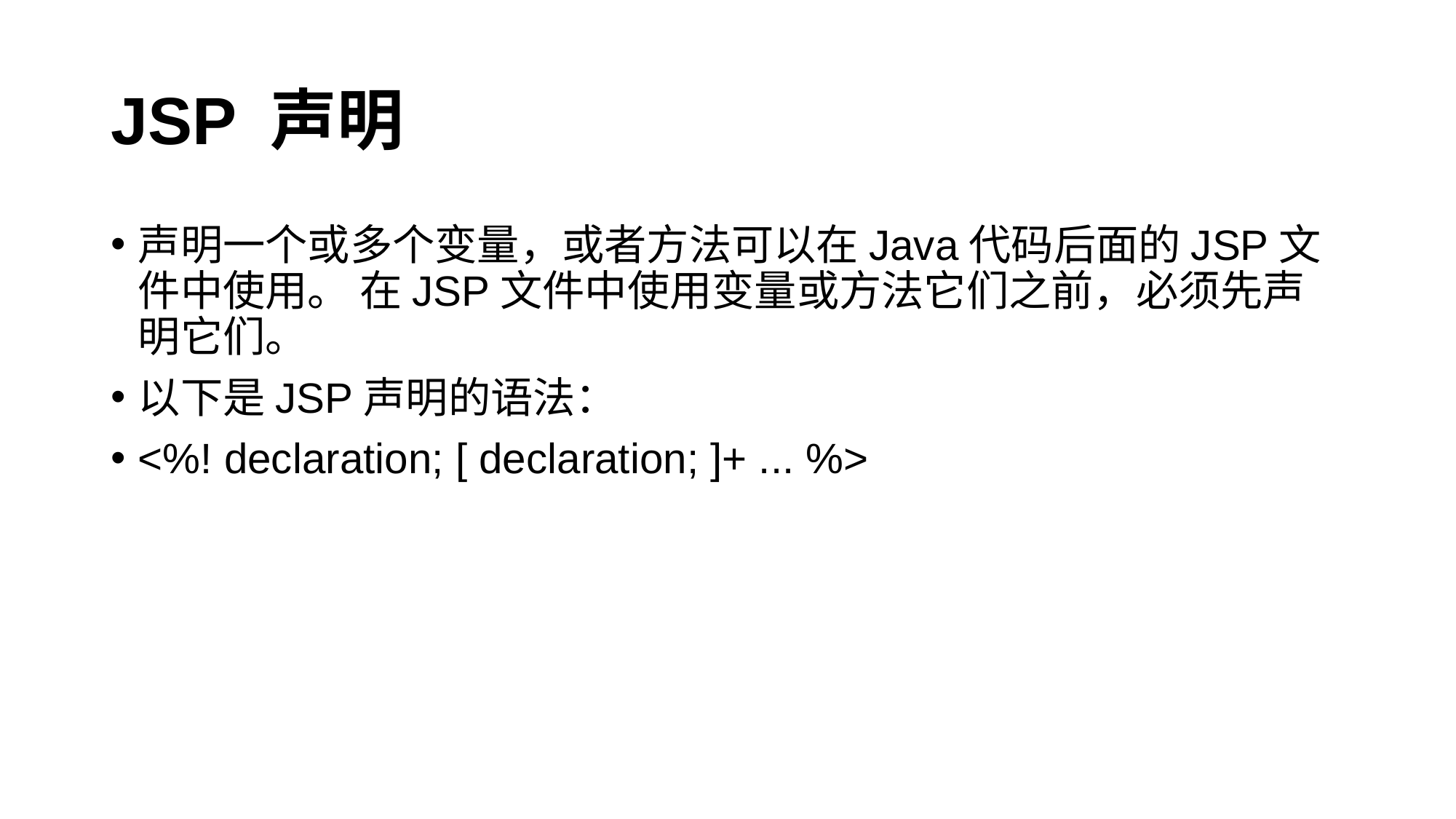

# JSP 声明
声明一个或多个变量，或者方法可以在Java代码后面的JSP文件中使用。 在JSP文件中使用变量或方法它们之前，必须先声明它们。
以下是JSP声明的语法：
<%! declaration; [ declaration; ]+ ... %>